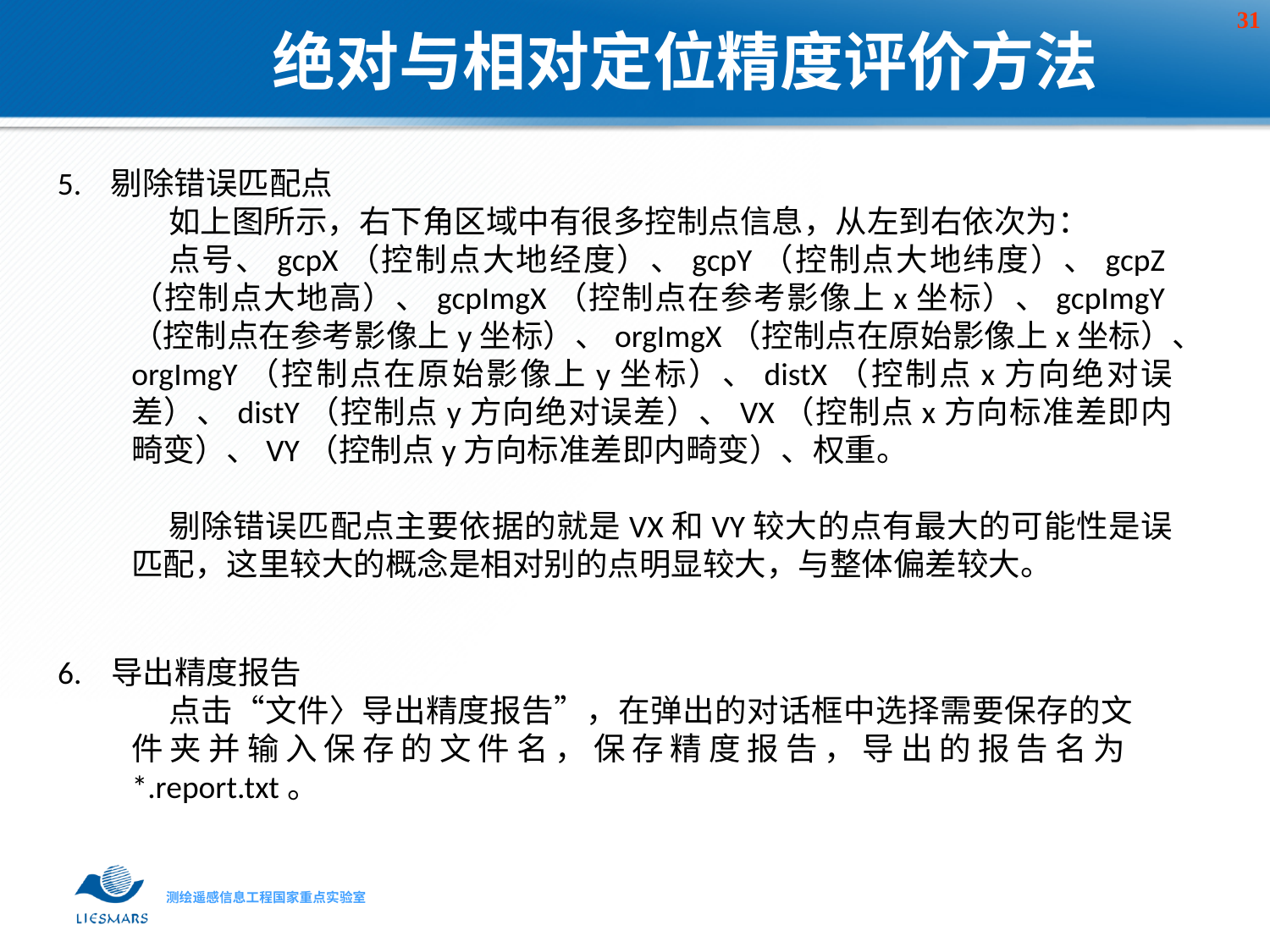

绝对与相对定位精度评价方法

5.   剔除错误匹配点
如上图所示，右下角区域中有很多控制点信息，从左到右依次为：
点号、gcpX（控制点大地经度）、gcpY（控制点大地纬度）、gcpZ（控制点大地高）、gcpImgX（控制点在参考影像上x坐标）、gcpImgY（控制点在参考影像上y坐标）、orgImgX（控制点在原始影像上x坐标）、orgImgY（控制点在原始影像上y坐标）、distX（控制点x方向绝对误差）、distY（控制点y方向绝对误差）、VX（控制点x方向标准差即内畸变）、VY（控制点y方向标准差即内畸变）、权重。

剔除错误匹配点主要依据的就是VX和VY较大的点有最大的可能性是误匹配，这里较大的概念是相对别的点明显较大，与整体偏差较大。
6.   导出精度报告
点击“文件〉导出精度报告”，在弹出的对话框中选择需要保存的文件夹并输入保存的文件名，保存精度报告，导出的报告名为*.report.txt。